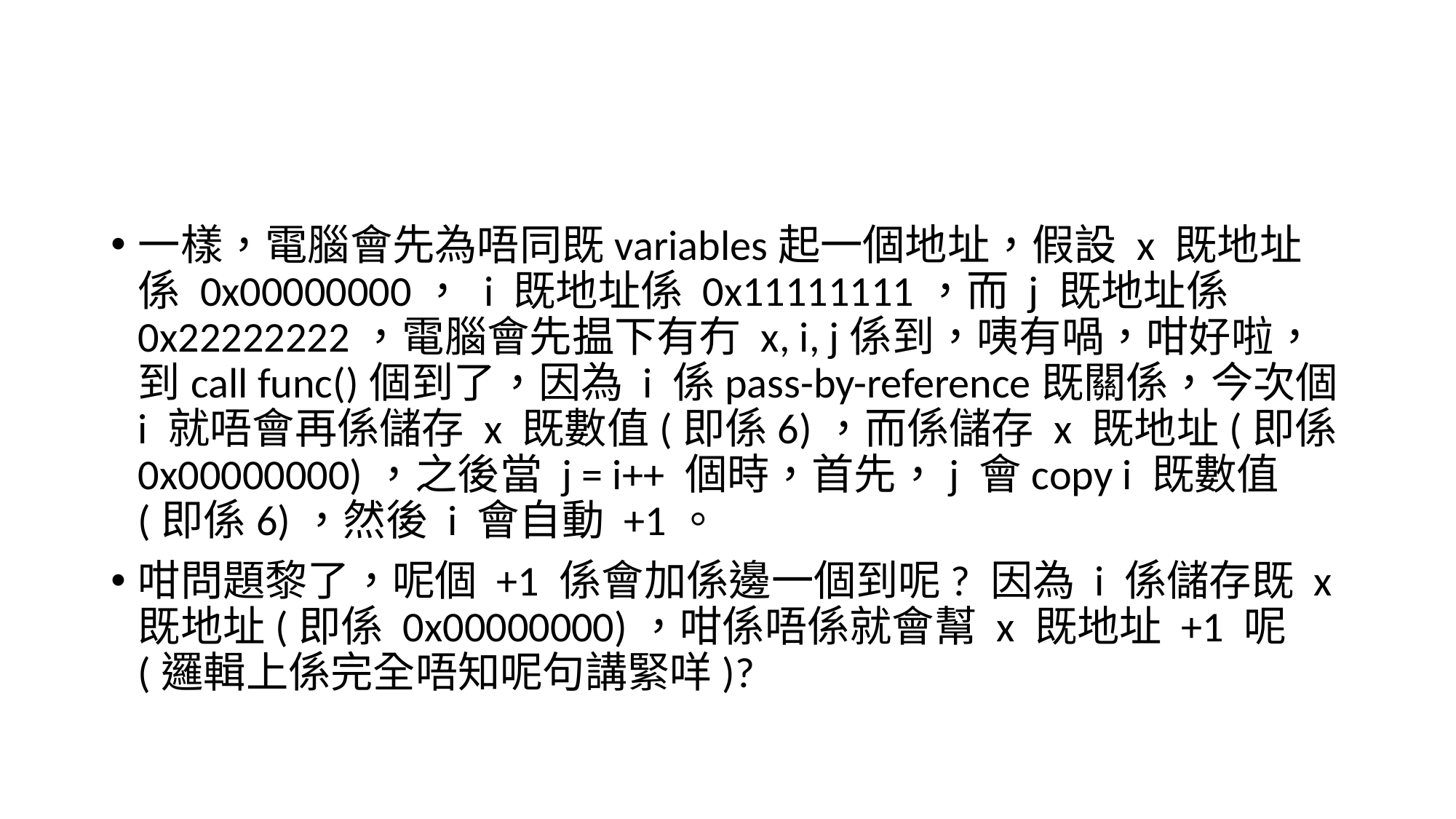

#
一樣，電腦會先為唔同既variables起一個地址，假設 x 既地址係 0x00000000， i 既地址係 0x11111111，而 j 既地址係 0x22222222，電腦會先揾下有冇 x, i, j係到，咦有喎，咁好啦，到call func()個到了，因為 i 係pass-by-reference既關係，今次個 i 就唔會再係儲存 x 既數值(即係6)，而係儲存 x 既地址(即係 0x00000000)，之後當 j = i++ 個時，首先，j 會copy i 既數值(即係6)，然後 i 會自動 +1。
咁問題黎了，呢個 +1 係會加係邊一個到呢? 因為 i 係儲存既 x 既地址(即係 0x00000000)，咁係唔係就會幫 x 既地址 +1 呢(邏輯上係完全唔知呢句講緊咩)?